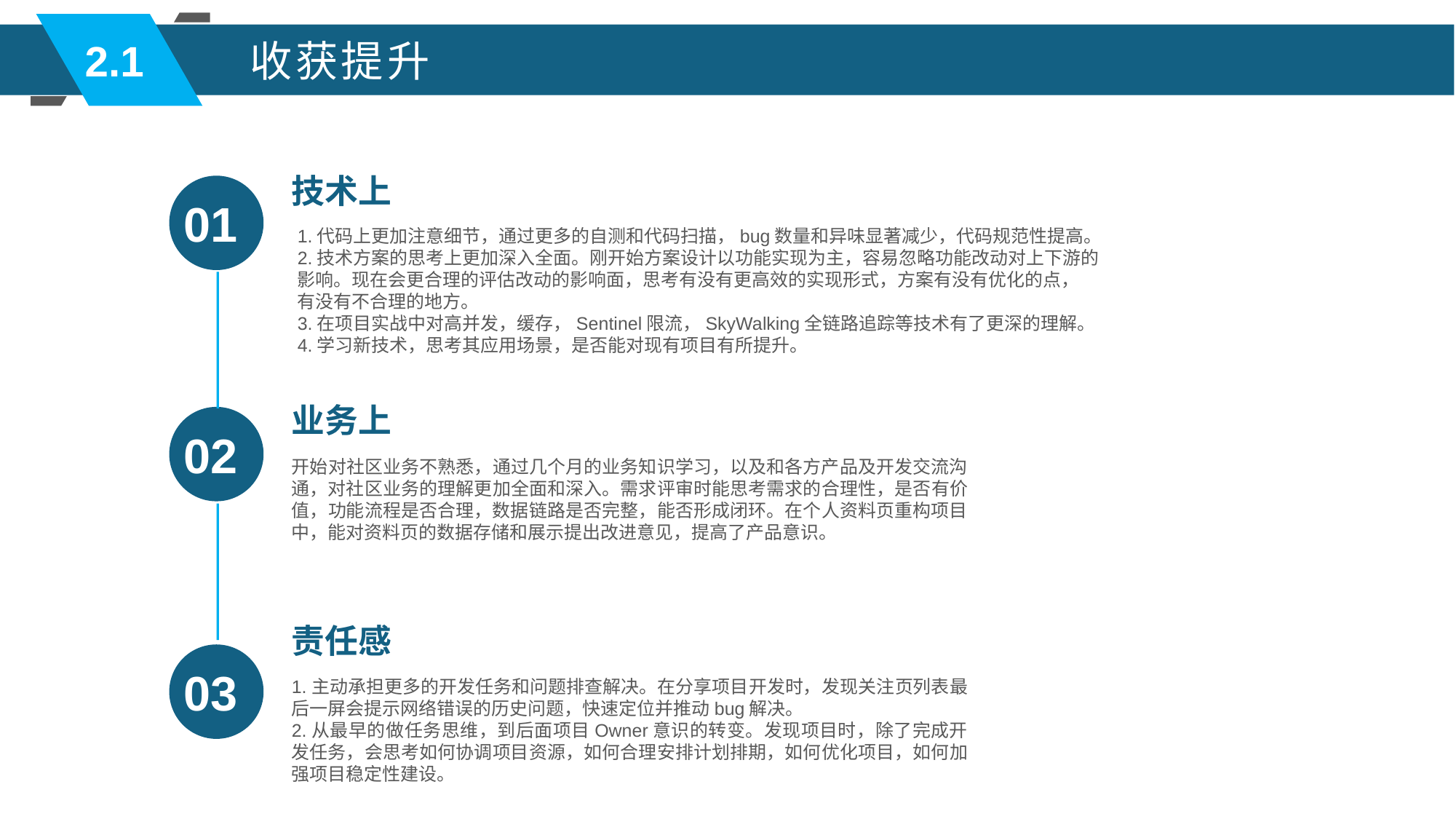

2.1
收获提升

技术上

01

1.代码上更加注意细节，通过更多的自测和代码扫描，bug数量和异味显著减少，代码规范性提高。
2.技术方案的思考上更加深入全面。刚开始方案设计以功能实现为主，容易忽略功能改动对上下游的
影响。现在会更合理的评估改动的影响面，思考有没有更高效的实现形式，方案有没有优化的点，
有没有不合理的地方。
3.在项目实战中对高并发，缓存，Sentinel限流，SkyWalking全链路追踪等技术有了更深的理解。
4.学习新技术，思考其应用场景，是否能对现有项目有所提升。

业务上

02
开始对社区业务不熟悉，通过几个月的业务知识学习，以及和各方产品及开发交流沟通，对社区业务的理解更加全面和深入。需求评审时能思考需求的合理性，是否有价值，功能流程是否合理，数据链路是否完整，能否形成闭环。在个人资料页重构项目中，能对资料页的数据存储和展示提出改进意见，提高了产品意识。

责任感

03
1.主动承担更多的开发任务和问题排查解决。在分享项目开发时，发现关注页列表最后一屏会提示网络错误的历史问题，快速定位并推动bug解决。
2.从最早的做任务思维，到后面项目Owner意识的转变。发现项目时，除了完成开发任务，会思考如何协调项目资源，如何合理安排计划排期，如何优化项目，如何加强项目稳定性建设。